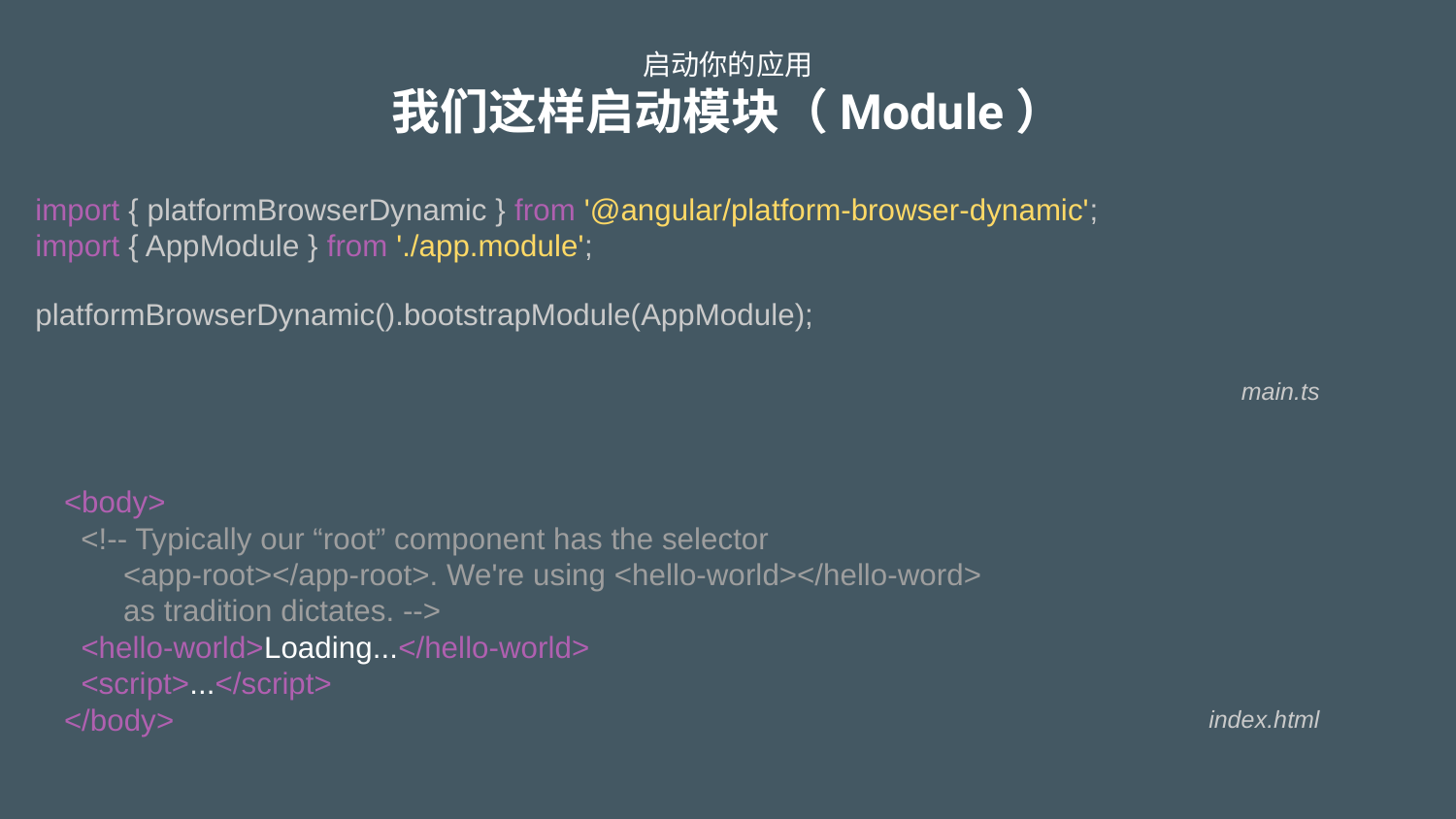

# 启动你的应用 我们这样启动模块（Module）
import { platformBrowserDynamic } from '@angular/platform-browser-dynamic';
import { AppModule } from './app.module';
platformBrowserDynamic().bootstrapModule(AppModule);

main.ts
<body>
  <!-- Typically our “root” component has the selector
       <app-root></app-root>. We're using <hello-world></hello-word>
       as tradition dictates. -->
  <hello-world>Loading...</hello-world>
  <script>...</script>
</body>

index.html